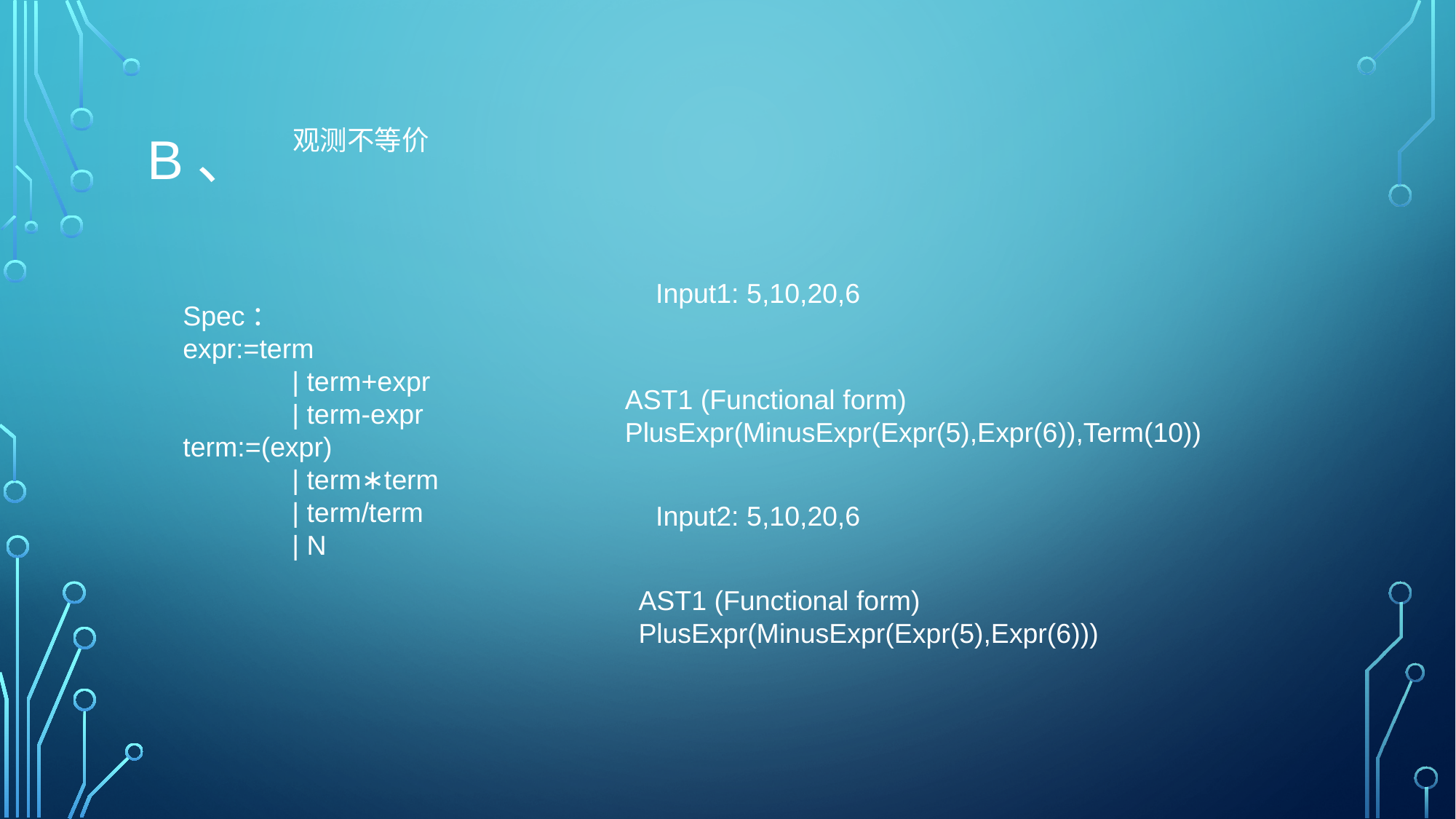

# B、
观测不等价
Input1: 5,10,20,6
Spec：
expr:=term
	| term+expr
	| term-expr
term:=(expr)
	| term∗term
	| term/term
	| N
AST1 (Functional form)
PlusExpr(MinusExpr(Expr(5),Expr(6)),Term(10))
Input2: 5,10,20,6
AST1 (Functional form)
PlusExpr(MinusExpr(Expr(5),Expr(6)))